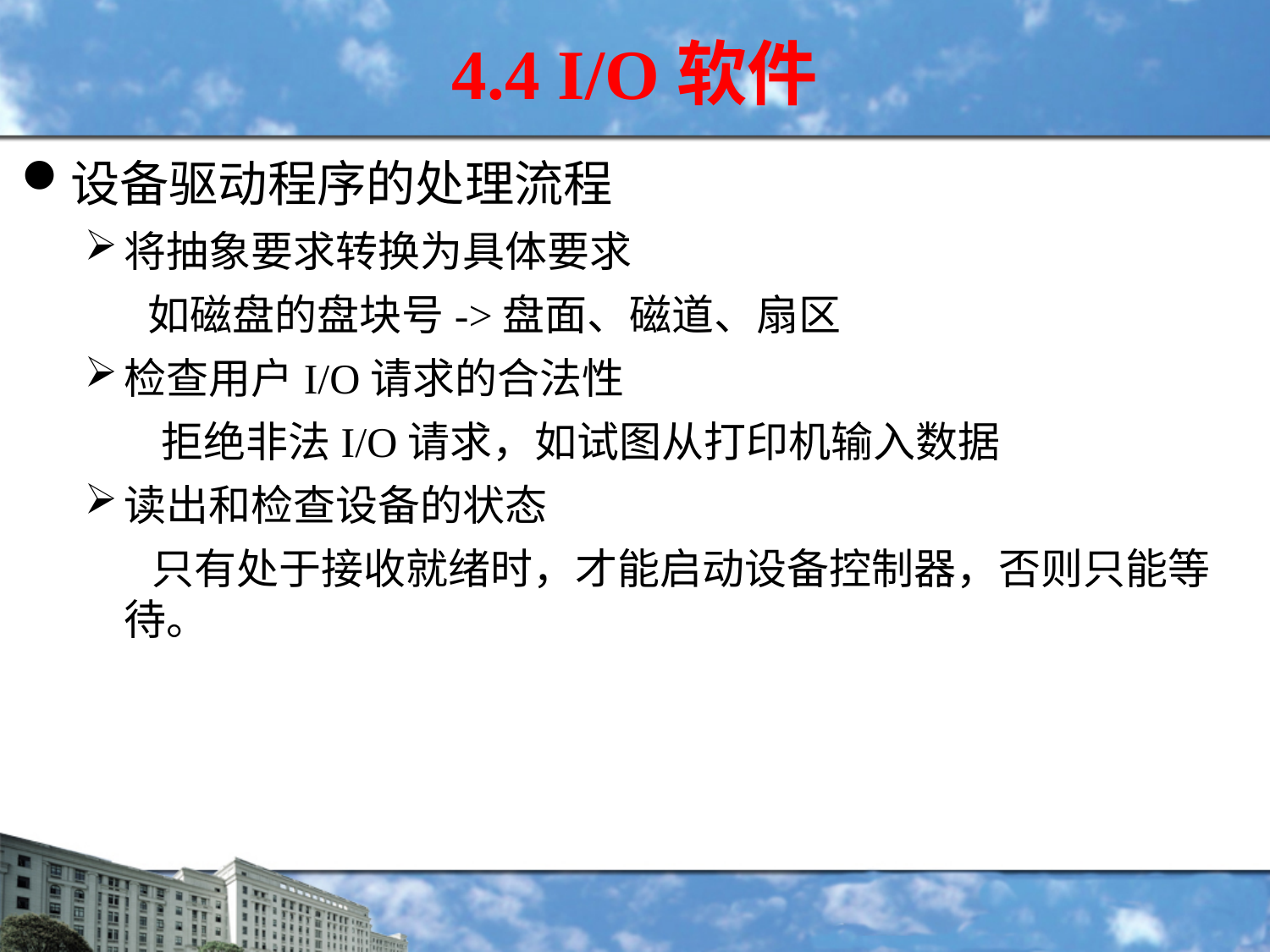

4.4 I/O软件
设备驱动程序的处理流程
将抽象要求转换为具体要求
如磁盘的盘块号->盘面、磁道、扇区
检查用户I/O请求的合法性
       拒绝非法I/O请求，如试图从打印机输入数据
读出和检查设备的状态
      只有处于接收就绪时，才能启动设备控制器，否则只能等待。